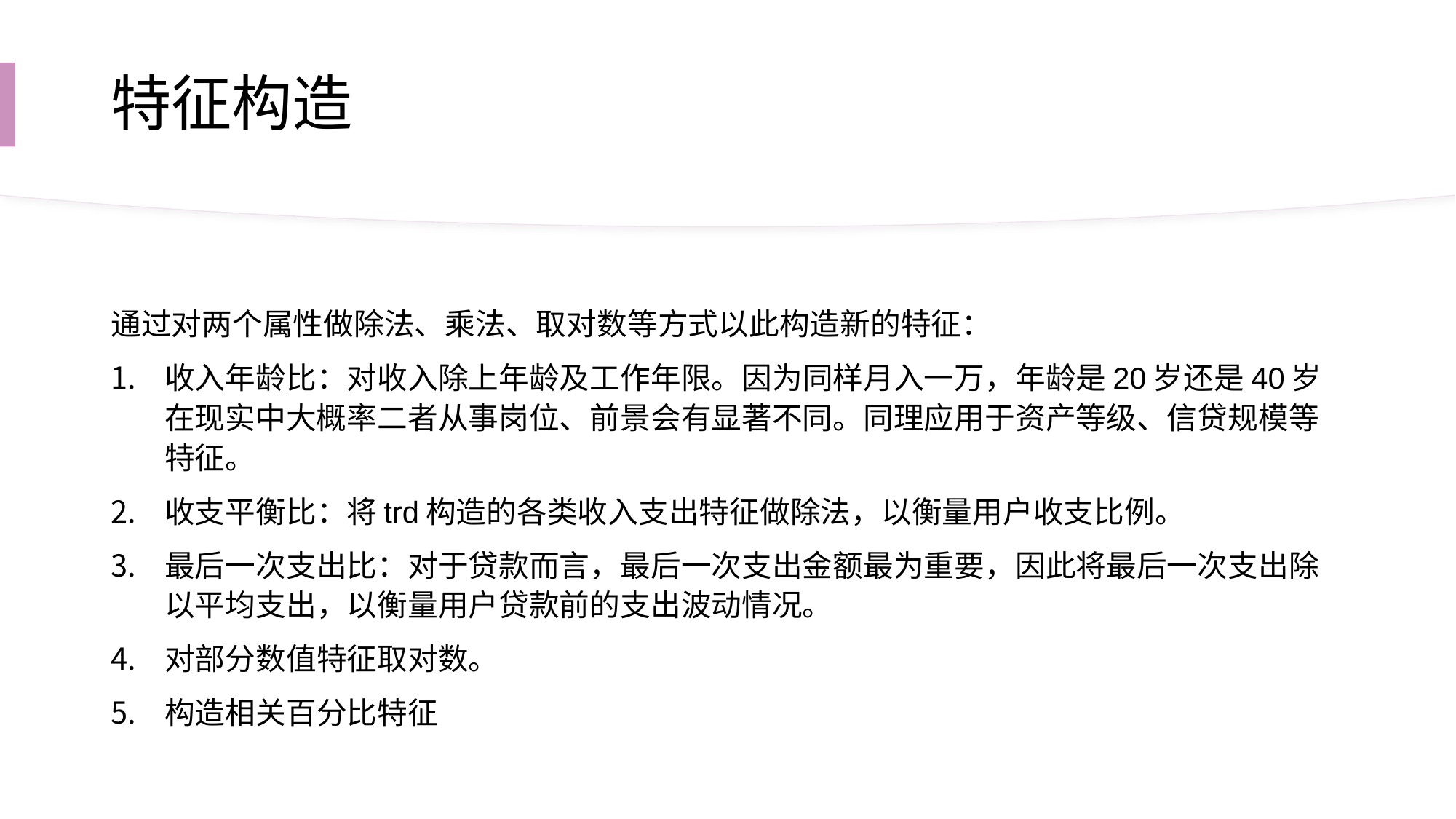

# 特征构造

通过对两个属性做除法、乘法、取对数等方式以此构造新的特征：
收入年龄比：对收入除上年龄及工作年限。因为同样月入一万，年龄是20岁还是40岁在现实中大概率二者从事岗位、前景会有显著不同。同理应用于资产等级、信贷规模等特征。
收支平衡比：将trd构造的各类收入支出特征做除法，以衡量用户收支比例。
最后一次支出比：对于贷款而言，最后一次支出金额最为重要，因此将最后一次支出除以平均支出，以衡量用户贷款前的支出波动情况。
对部分数值特征取对数。
构造相关百分比特征